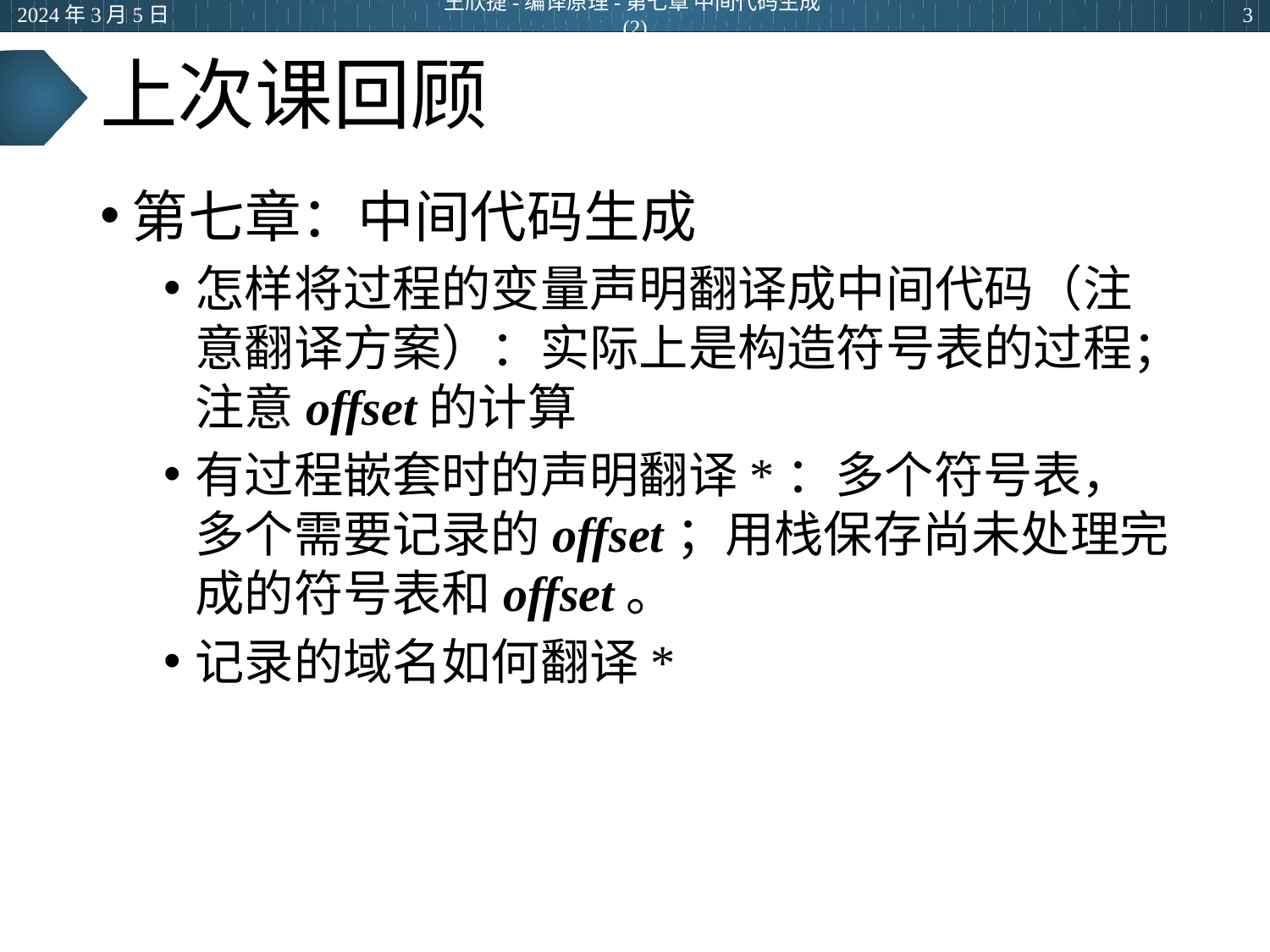

2024年3月5日
王欣捷-编译原理-第七章 中间代码生成(2)
3
# 上次课回顾
第七章：中间代码生成
怎样将过程的变量声明翻译成中间代码（注意翻译方案）：实际上是构造符号表的过程；注意offset的计算
有过程嵌套时的声明翻译*：多个符号表，多个需要记录的offset；用栈保存尚未处理完成的符号表和offset。
记录的域名如何翻译*